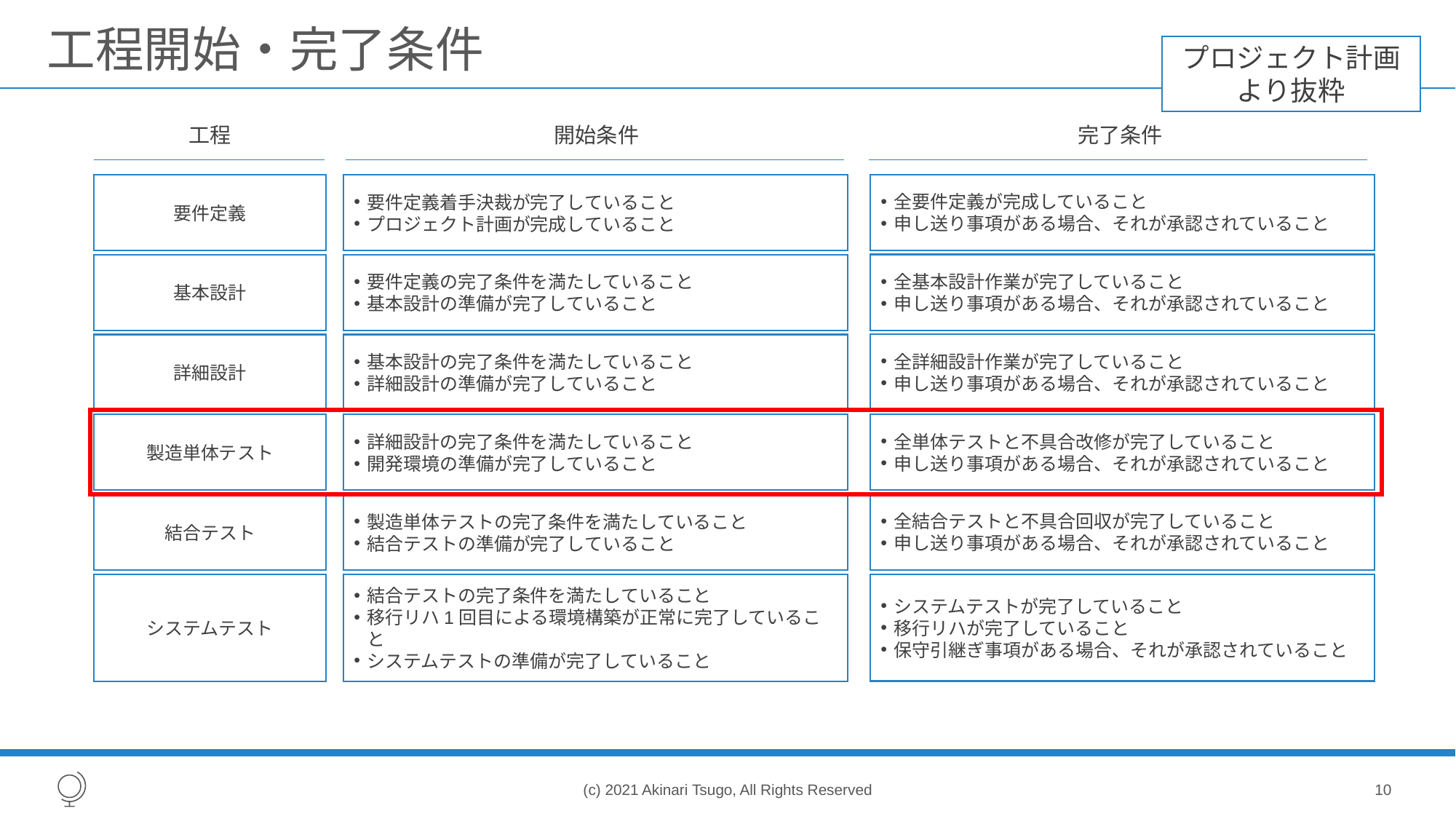

# 工程開始・完了条件
プロジェクト計画より抜粋
工程
開始条件
完了条件
全要件定義が完成していること
申し送り事項がある場合、それが承認されていること
要件定義
要件定義着手決裁が完了していること
プロジェクト計画が完成していること
全基本設計作業が完了していること
申し送り事項がある場合、それが承認されていること
基本設計
要件定義の完了条件を満たしていること
基本設計の準備が完了していること
全詳細設計作業が完了していること
申し送り事項がある場合、それが承認されていること
詳細設計
基本設計の完了条件を満たしていること
詳細設計の準備が完了していること

全単体テストと不具合改修が完了していること
申し送り事項がある場合、それが承認されていること
製造単体テスト
詳細設計の完了条件を満たしていること
開発環境の準備が完了していること
全結合テストと不具合回収が完了していること
申し送り事項がある場合、それが承認されていること
結合テスト
製造単体テストの完了条件を満たしていること
結合テストの準備が完了していること
システムテストが完了していること
移行リハが完了していること
保守引継ぎ事項がある場合、それが承認されていること
システムテスト
結合テストの完了条件を満たしていること
移行リハ1回目による環境構築が正常に完了していること
システムテストの準備が完了していること